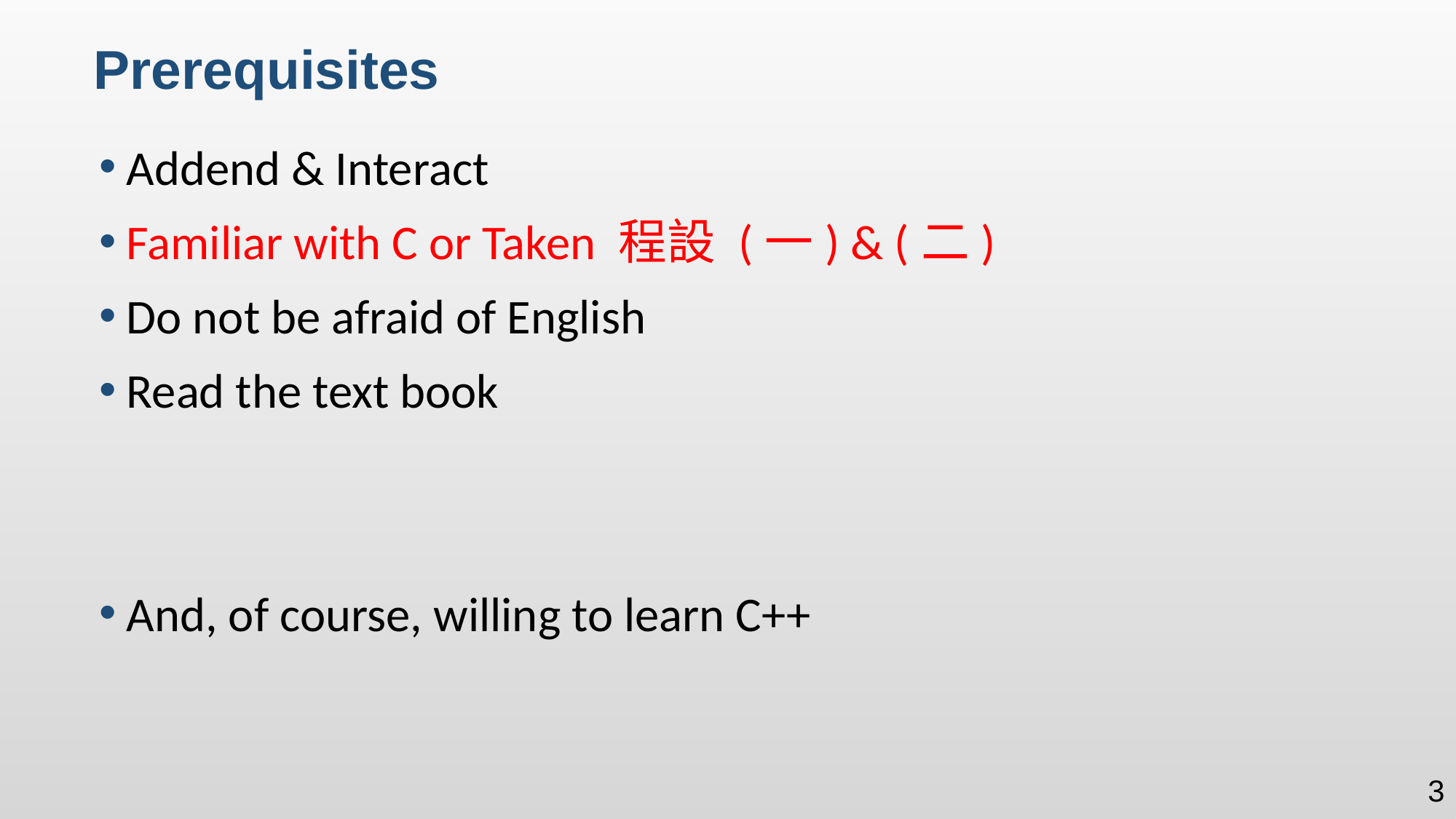

Prerequisites
Addend & Interact
Familiar with C or Taken 程設 (一) & (二)
Do not be afraid of English
Read the text book

And, of course, willing to learn C++

3